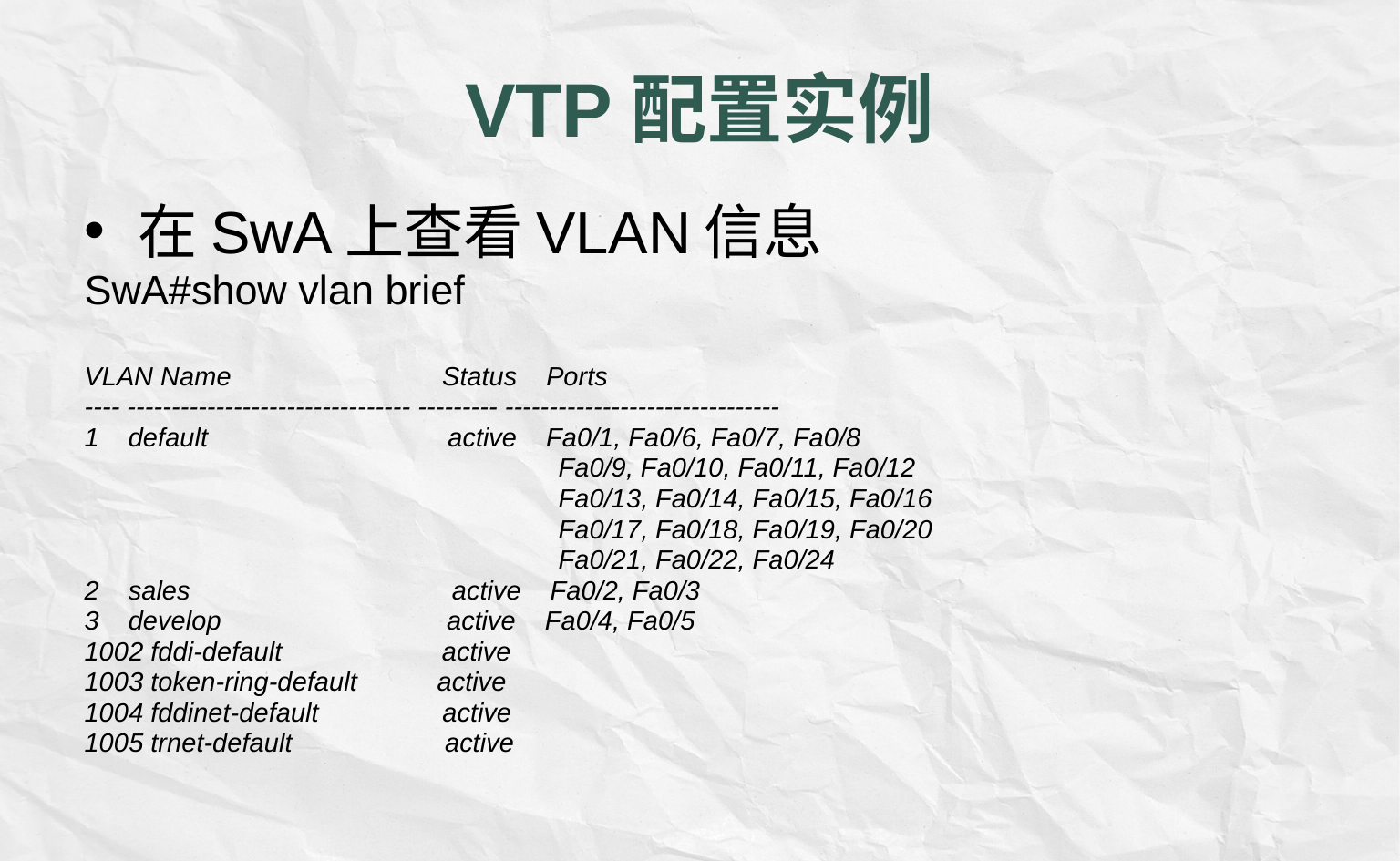

# VTP配置实例
在SwA上查看VLAN信息
SwA#show vlan brief

VLAN Name                             Status    Ports
---- -------------------------------- --------- -------------------------------
1    default                                 active    Fa0/1, Fa0/6, Fa0/7, Fa0/8
                                                                 Fa0/9, Fa0/10, Fa0/11, Fa0/12
                                                                 Fa0/13, Fa0/14, Fa0/15, Fa0/16
                                                                 Fa0/17, Fa0/18, Fa0/19, Fa0/20
                                                                 Fa0/21, Fa0/22, Fa0/24
2    sales                                    active    Fa0/2, Fa0/3
3    develop                               active    Fa0/4, Fa0/5
1002 fddi-default                      active
1003 token-ring-default           active
1004 fddinet-default                 active
1005 trnet-default                     active

97